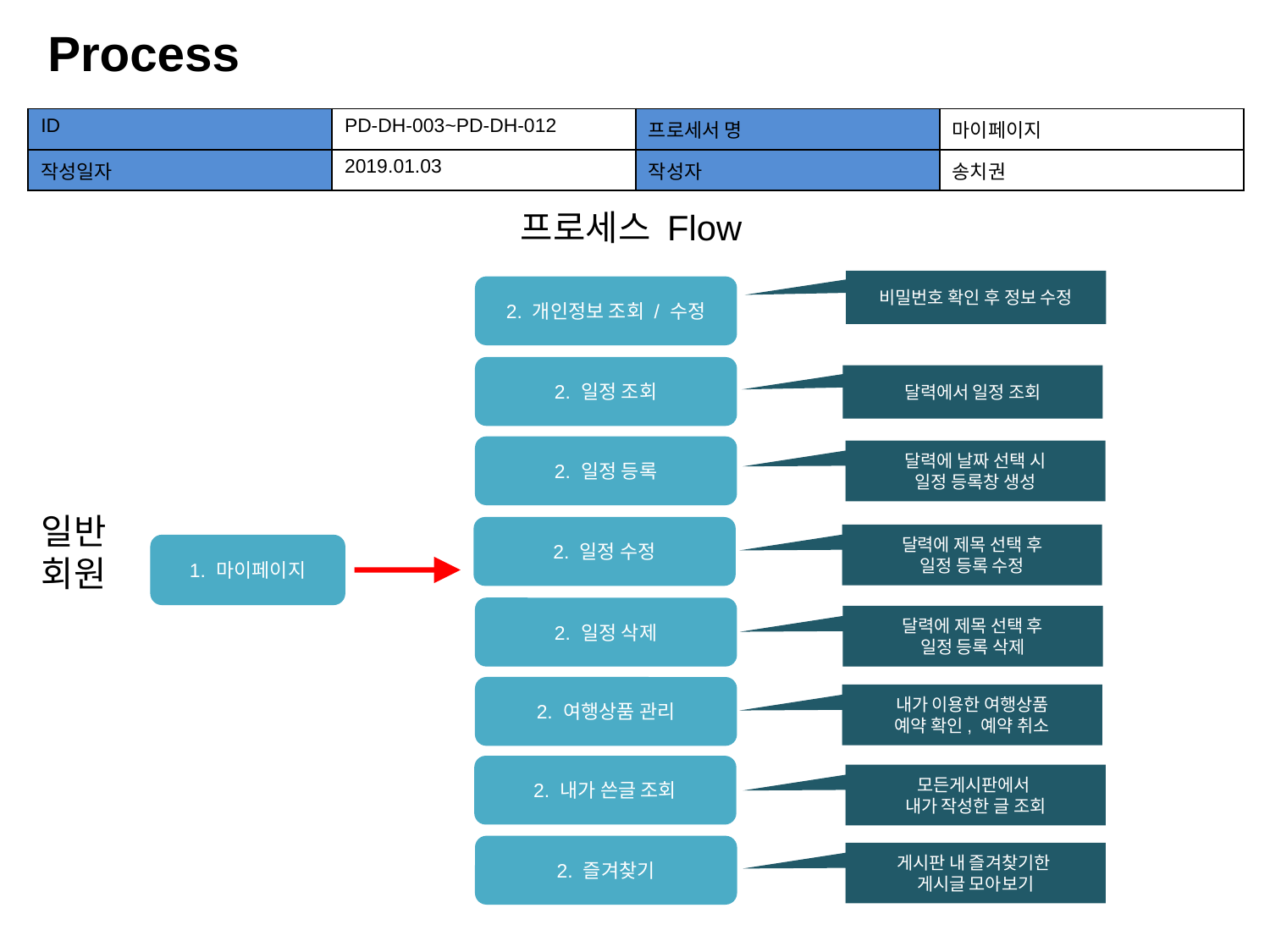

Process

| ID | PD-DH-003~PD-DH-012 | 프로세서 명 | 마이페이지 |
| --- | --- | --- | --- |
| 작성일자 | 2019.01.03 | 작성자 | 송치권 |
프로세스 Flow
비밀번호 확인 후 정보 수정
2. 개인정보 조회 / 수정
2. 일정 조회
달력에서 일정 조회
2. 일정 등록
달력에 날짜 선택 시
일정 등록창 생성
일반
회원
2. 일정 수정
달력에 제목 선택 후
일정 등록 수정
1. 마이페이지
2. 일정 삭제
달력에 제목 선택 후
일정 등록 삭제
2. 여행상품 관리
내가 이용한 여행상품
예약 확인, 예약 취소
2. 내가 쓴글 조회
모든게시판에서
내가 작성한 글 조회
2. 즐겨찾기
게시판 내 즐겨찾기한
게시글 모아보기